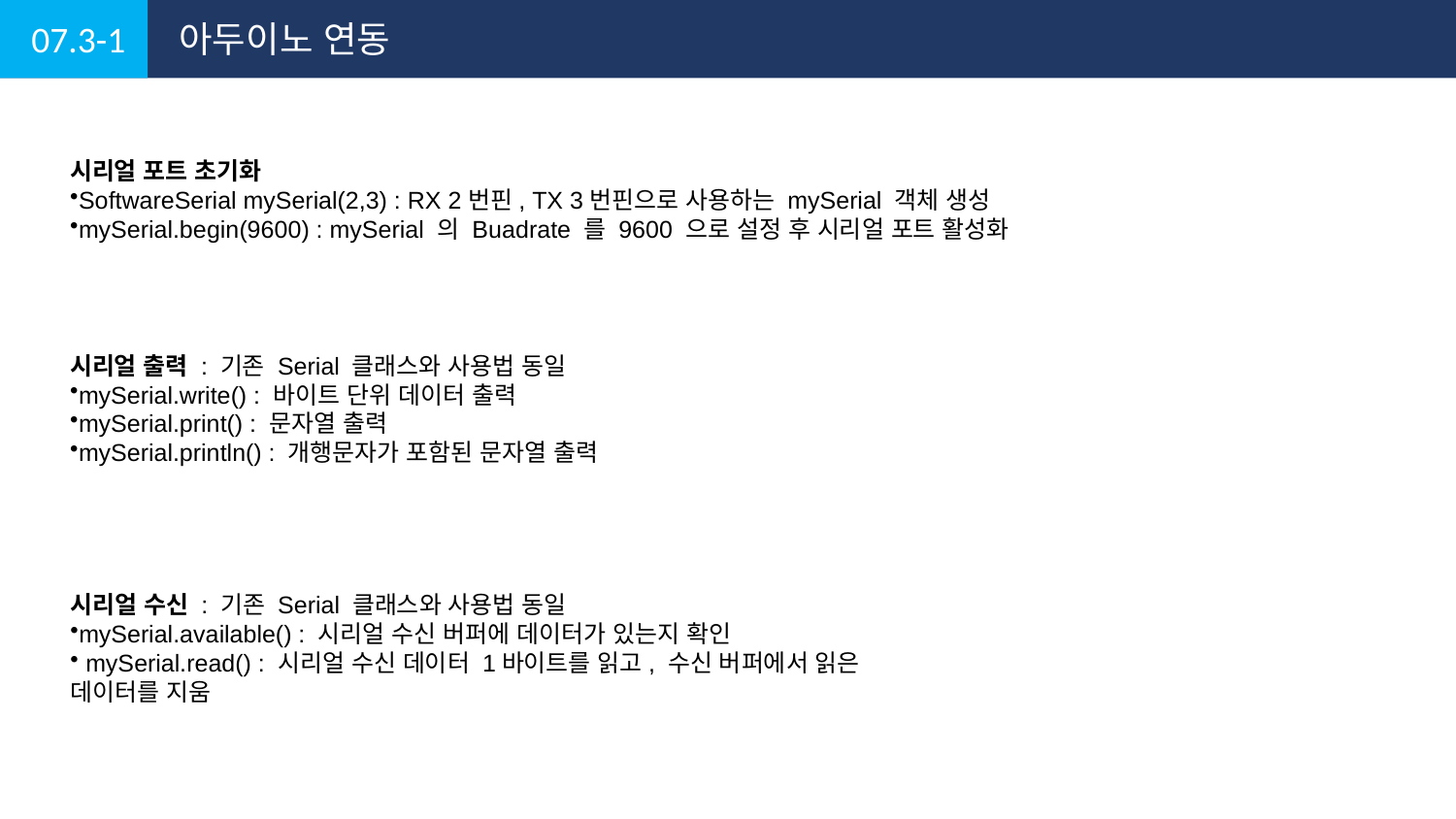

07.3-1
아두이노 연동
시리얼 포트 초기화
SoftwareSerial mySerial(2,3) : RX 2번핀, TX 3번핀으로 사용하는 mySerial 객체 생성
mySerial.begin(9600) : mySerial 의 Buadrate 를 9600 으로 설정 후 시리얼 포트 활성화
시리얼 출력 : 기존 Serial 클래스와 사용법 동일
mySerial.write() : 바이트 단위 데이터 출력
mySerial.print() : 문자열 출력
mySerial.println() : 개행문자가 포함된 문자열 출력
시리얼 수신 : 기존 Serial 클래스와 사용법 동일
mySerial.available() : 시리얼 수신 버퍼에 데이터가 있는지 확인
 mySerial.read() : 시리얼 수신 데이터 1바이트를 읽고, 수신 버퍼에서 읽은 데이터를 지움